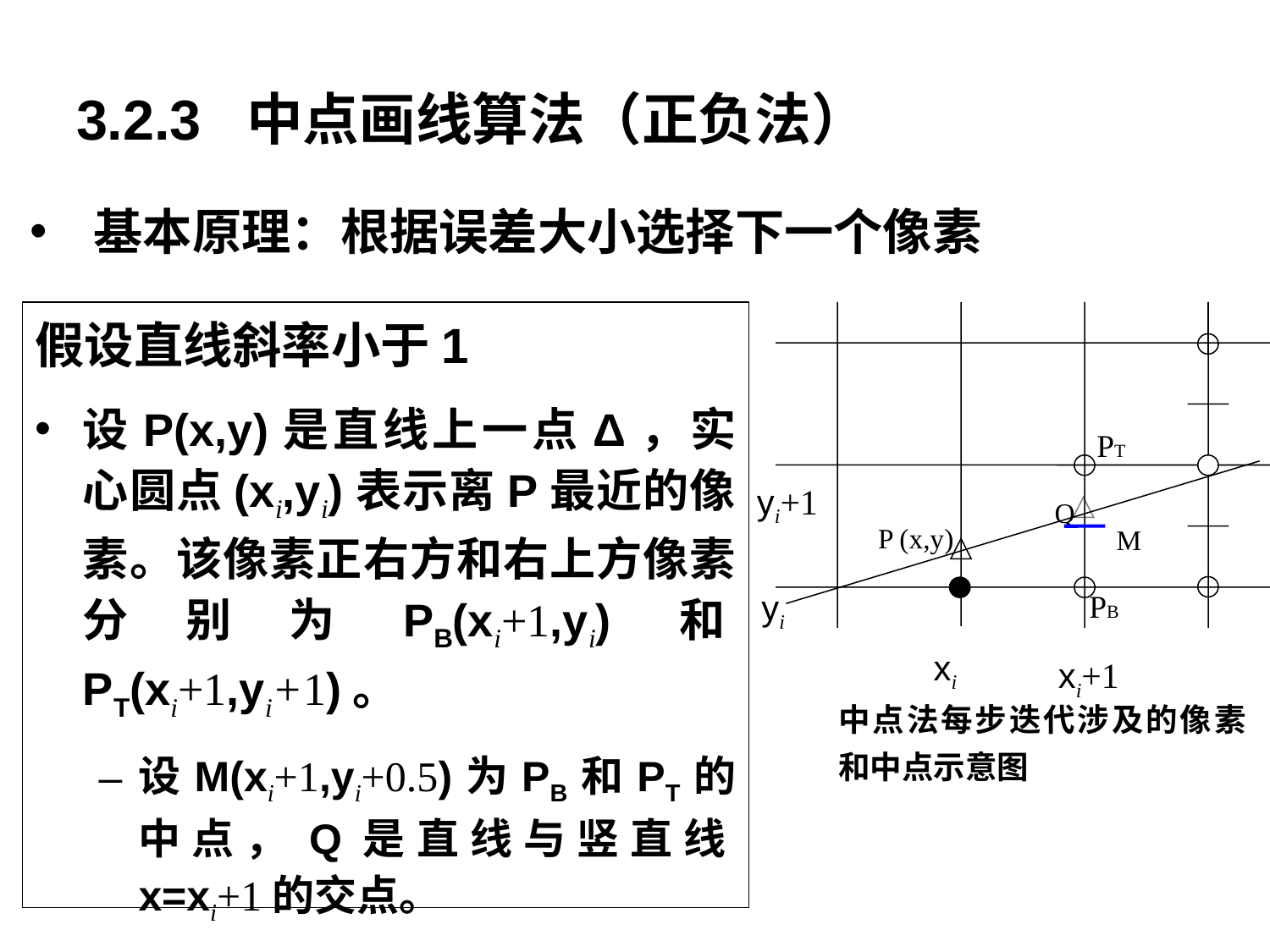

# 3.2.3  中点画线算法（正负法）
基本原理：根据误差大小选择下一个像素
假设直线斜率小于1
设P(x,y)是直线上一点Δ，实心圆点(xi,yi)表示离P最近的像素。该像素正右方和右上方像素分别为PB(xi+1,yi)和PT(xi+1,yi+1)。
设M(xi+1,yi+0.5)为PB和PT的中点，Q是直线与竖直线x=xi+1的交点。
若M在Q的下方，则PT 离直线近，下一个像素选PT；否则应取PB。

PT

yi+1

Q

P (x,y)
M

yi

PB

xi
xi+1
中点法每步迭代涉及的像素和中点示意图